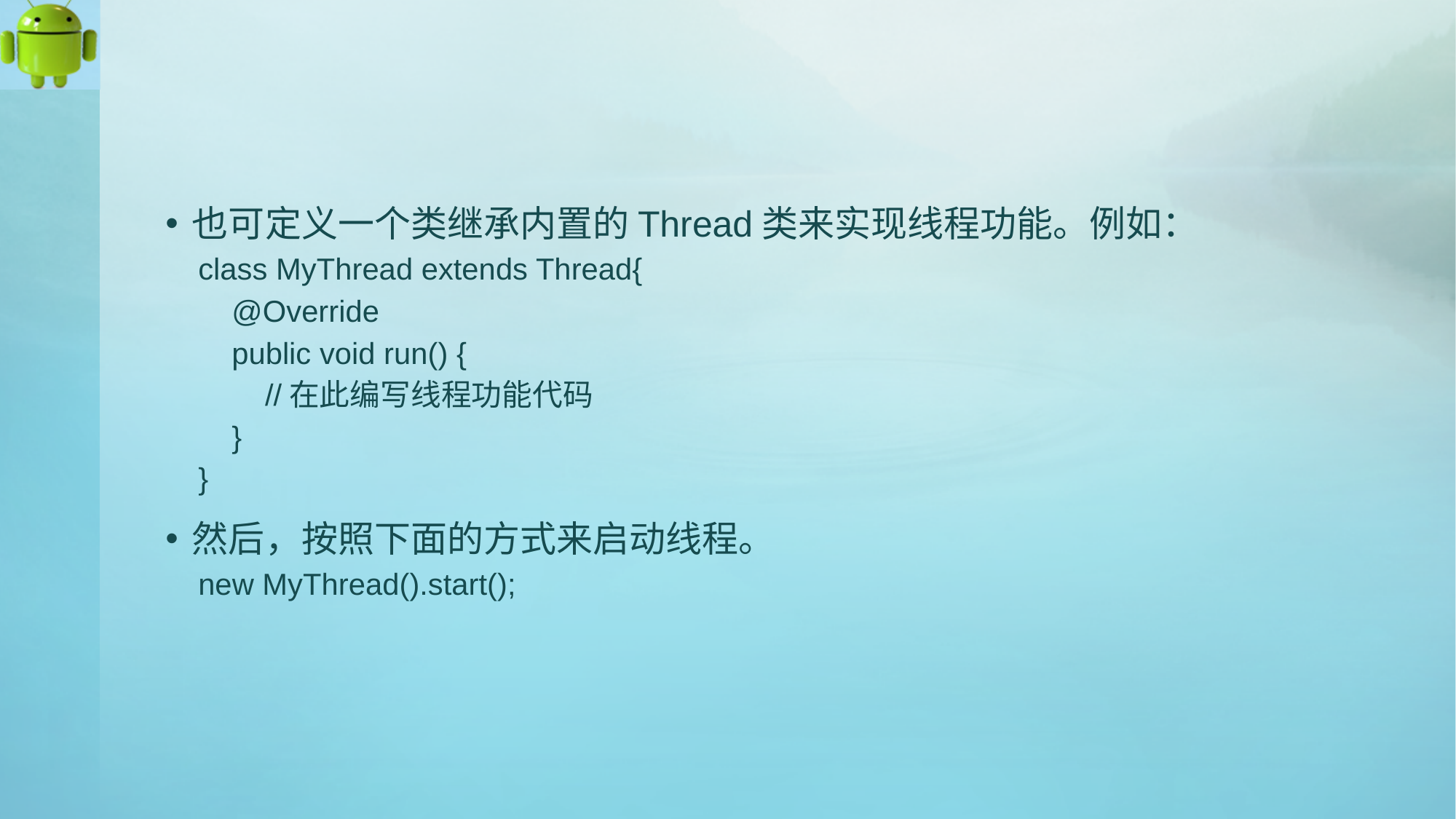

#
也可定义一个类继承内置的Thread类来实现线程功能。例如：
class MyThread extends Thread{
    @Override
    public void run() {
        //在此编写线程功能代码
    }
}
然后，按照下面的方式来启动线程。
new MyThread().start();